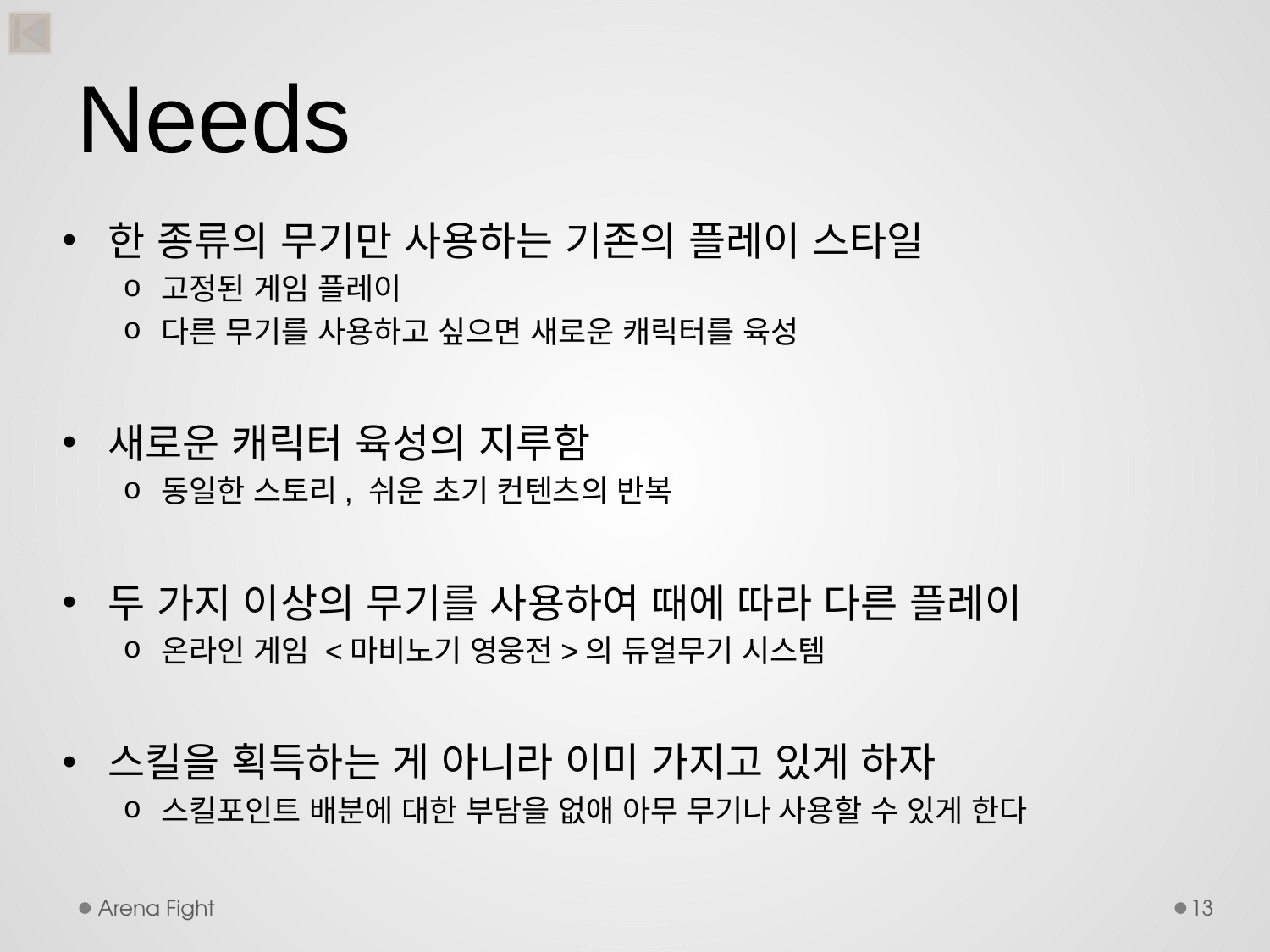

# Needs

한 종류의 무기만 사용하는 기존의 플레이 스타일
고정된 게임 플레이
다른 무기를 사용하고 싶으면 새로운 캐릭터를 육성

새로운 캐릭터 육성의 지루함
동일한 스토리, 쉬운 초기 컨텐츠의 반복

두 가지 이상의 무기를 사용하여 때에 따라 다른 플레이
온라인 게임 <마비노기 영웅전>의 듀얼무기 시스템

스킬을 획득하는 게 아니라 이미 가지고 있게 하자
스킬포인트 배분에 대한 부담을 없애 아무 무기나 사용할 수 있게 한다
Arena Fight
13